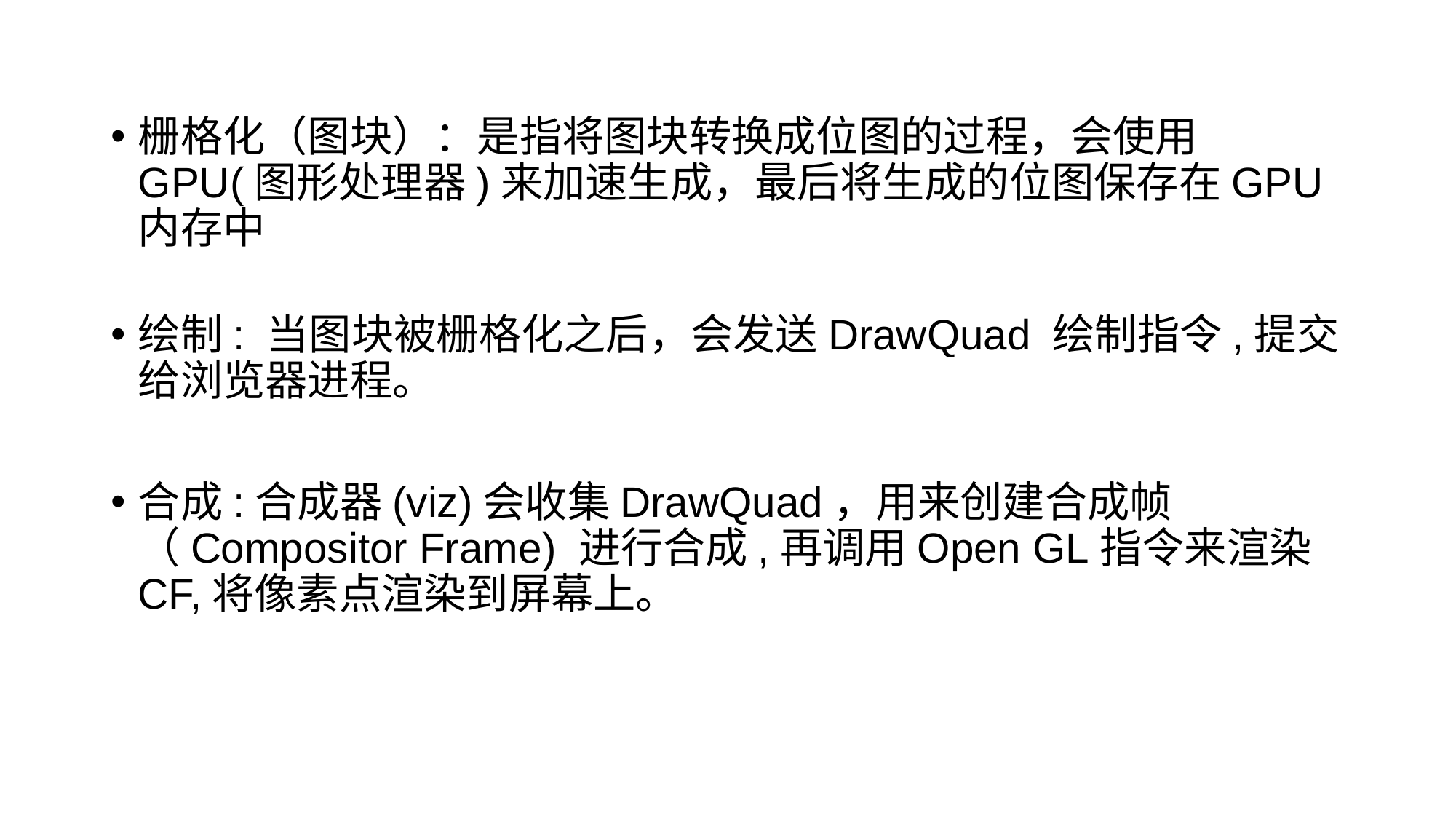

栅格化（图块）：是指将图块转换成位图的过程，会使用GPU(图形处理器)来加速生成，最后将生成的位图保存在GPU内存中
绘制: 当图块被栅格化之后，会发送DrawQuad 绘制指令,提交给浏览器进程。

合成:合成器(viz)会收集DrawQuad，用来创建合成帧（Compositor Frame) 进行合成,再调用Open GL指令来渲染CF,将像素点渲染到屏幕上。